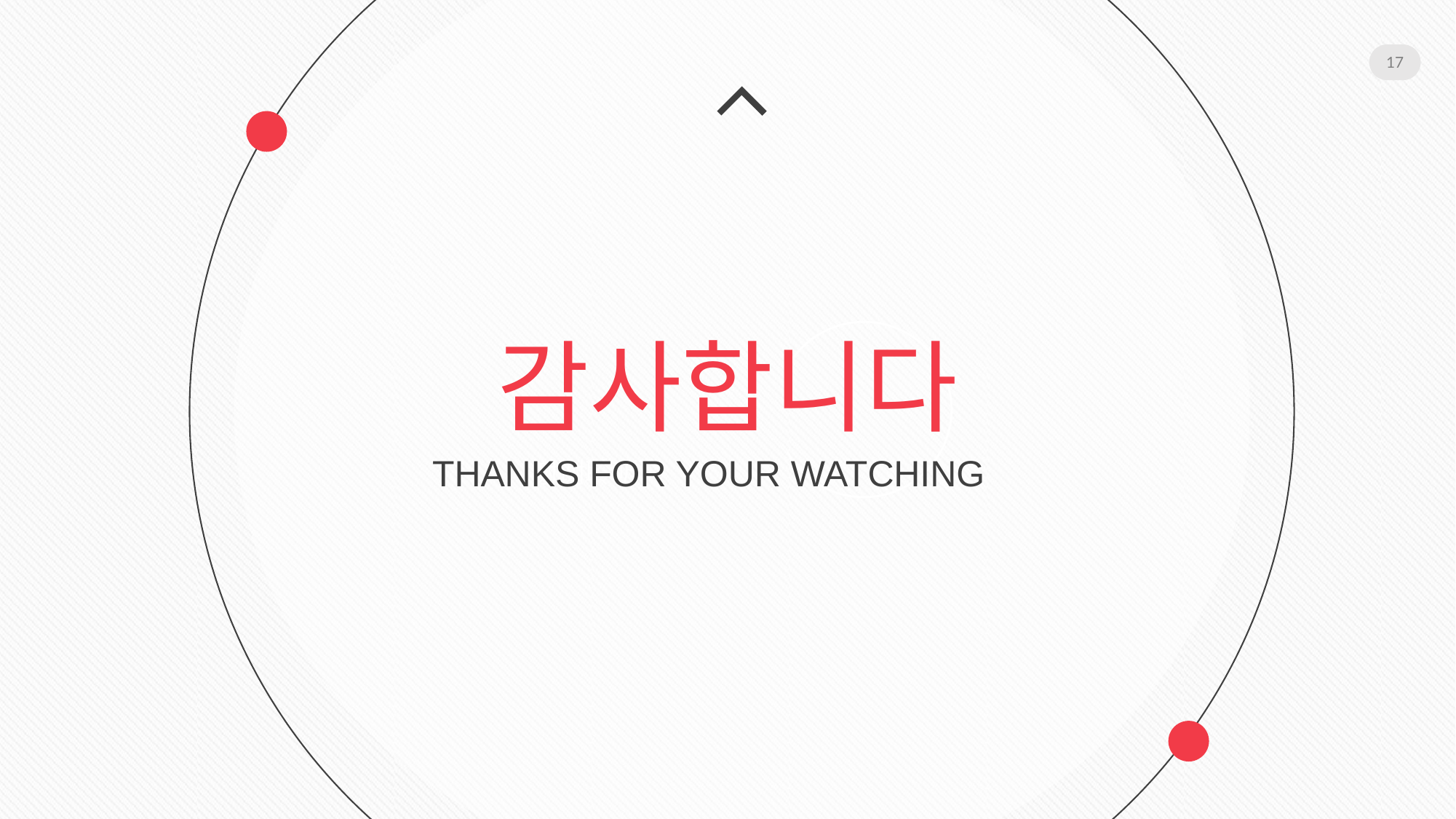

17

감사합니다

THANKS FOR YOUR WATCHING
谢谢聆听